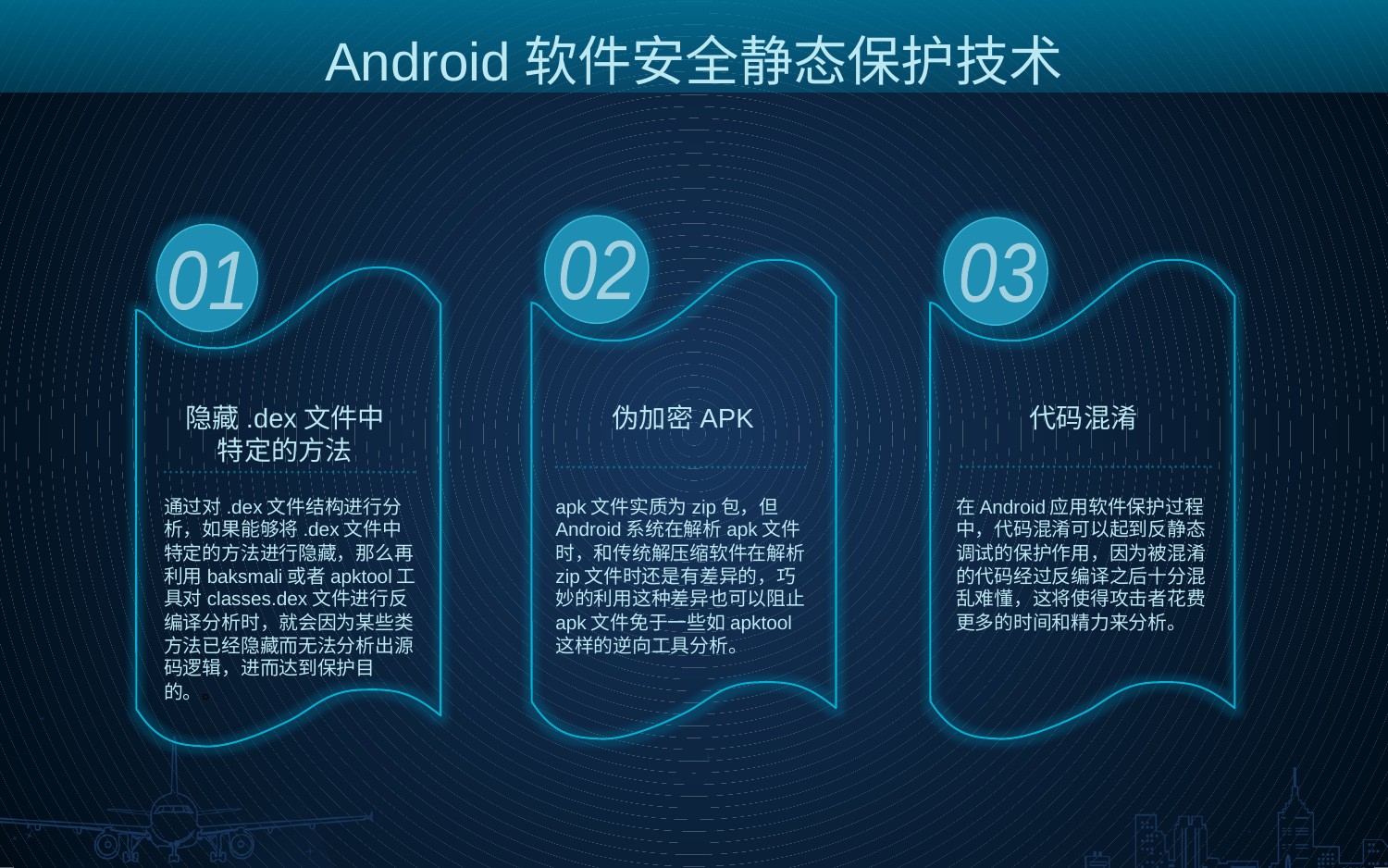

Android软件安全静态保护技术

02

03

01

隐藏.dex文件中特定的方法
伪加密APK
代码混淆

通过对.dex文件结构进行分析，如果能够将.dex文件中特定的方法进行隐藏，那么再利用baksmali或者apktool工具对classes.dex文件进行反编译分析时，就会因为某些类方法已经隐藏而无法分析出源码逻辑，进而达到保护目的。。
apk文件实质为zip包，但Android系统在解析apk文件时，和传统解压缩软件在解析zip文件时还是有差异的，巧妙的利用这种差异也可以阻止apk文件免于一些如apktool这样的逆向工具分析。
在Android应用软件保护过程中，代码混淆可以起到反静态调试的保护作用，因为被混淆的代码经过反编译之后十分混乱难懂，这将使得攻击者花费更多的时间和精力来分析。